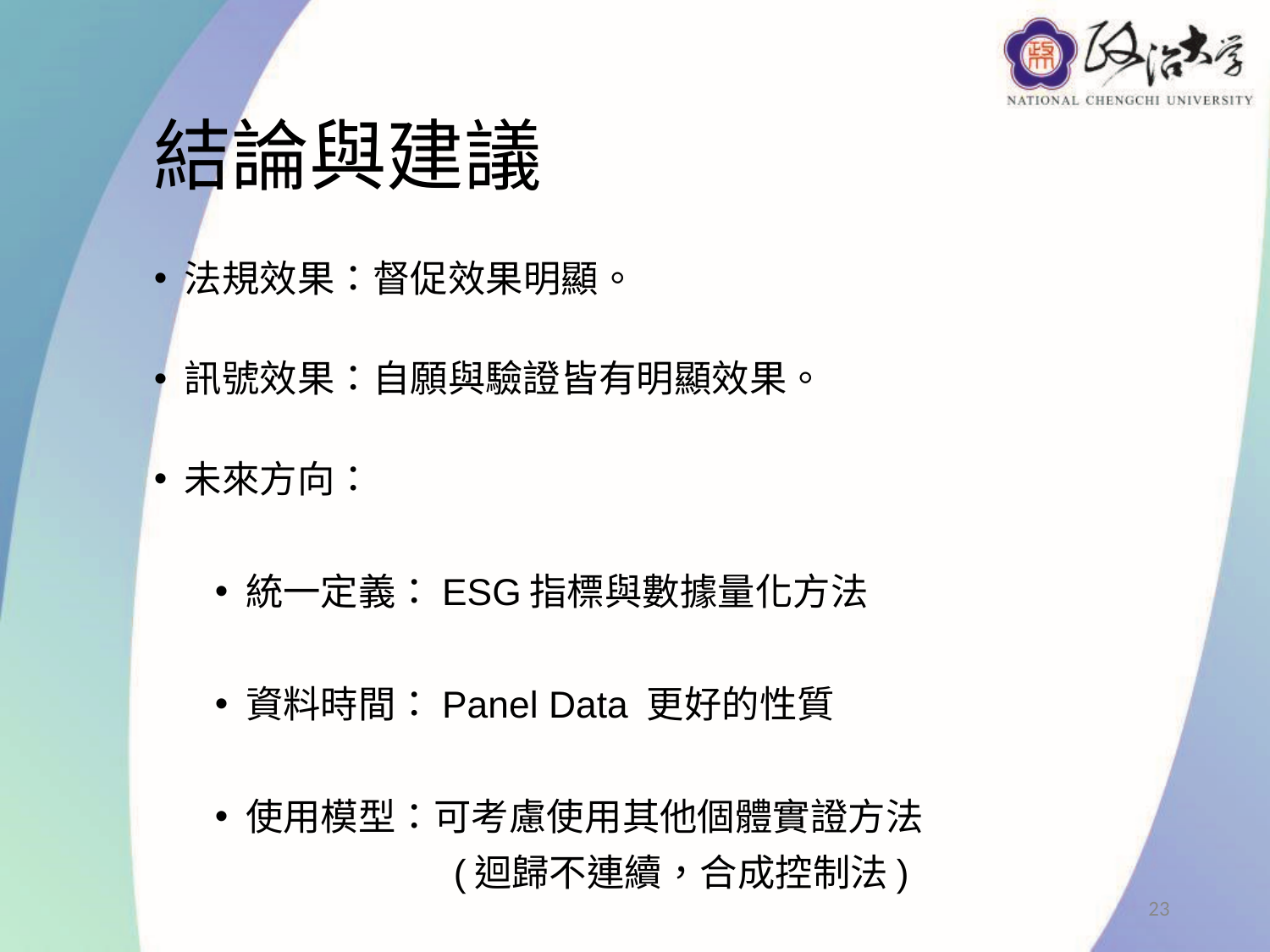

# 結論與建議
法規效果：督促效果明顯。

訊號效果：自願與驗證皆有明顯效果。

未來方向：

統一定義：ESG指標與數據量化方法

資料時間：Panel Data 更好的性質

使用模型：可考慮使用其他個體實證方法
                       (迴歸不連續，合成控制法)

23